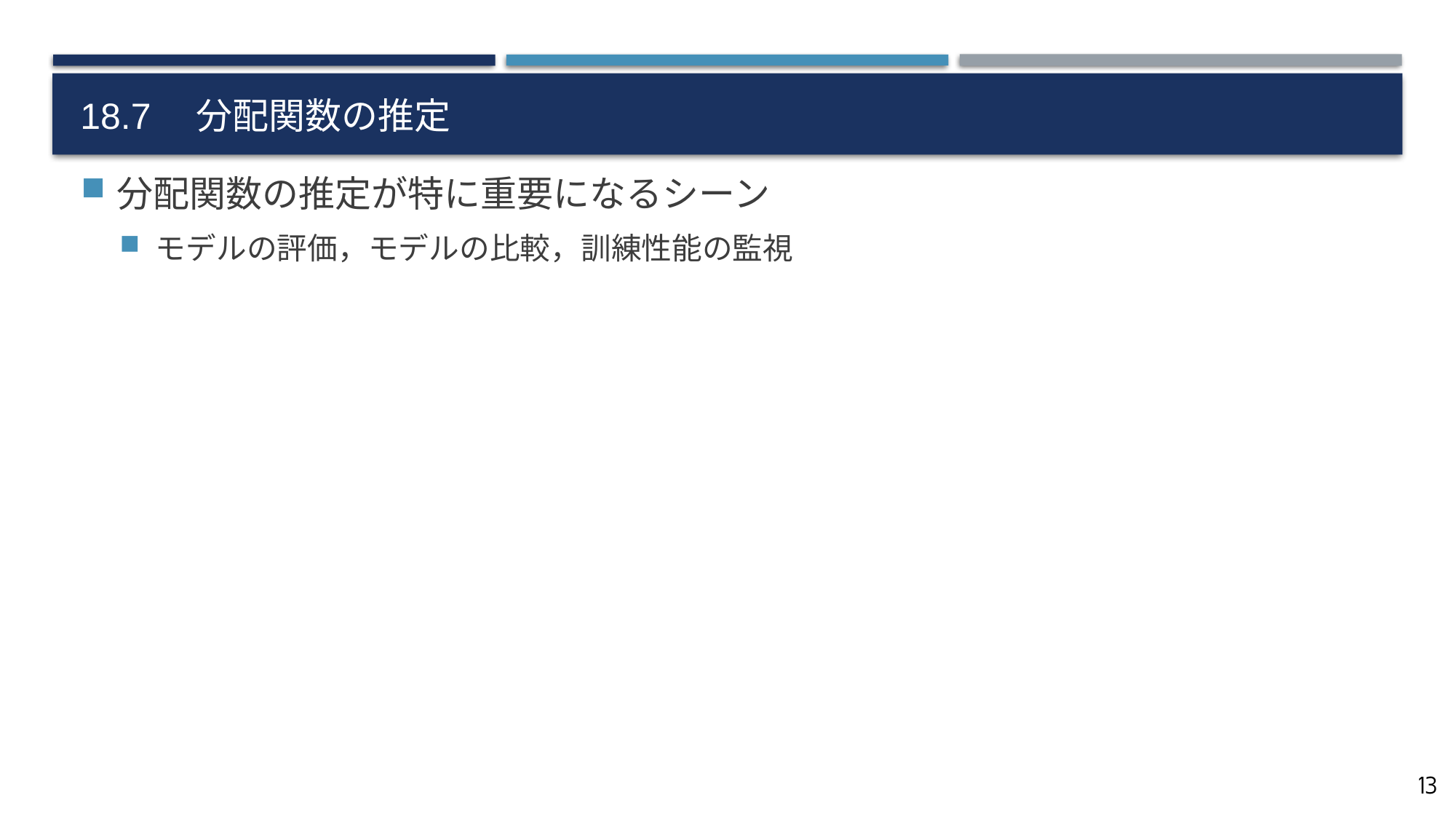

# 18.7　分配関数の推定
分配関数の推定が特に重要になるシーン
モデルの評価，モデルの比較，訓練性能の監視

13